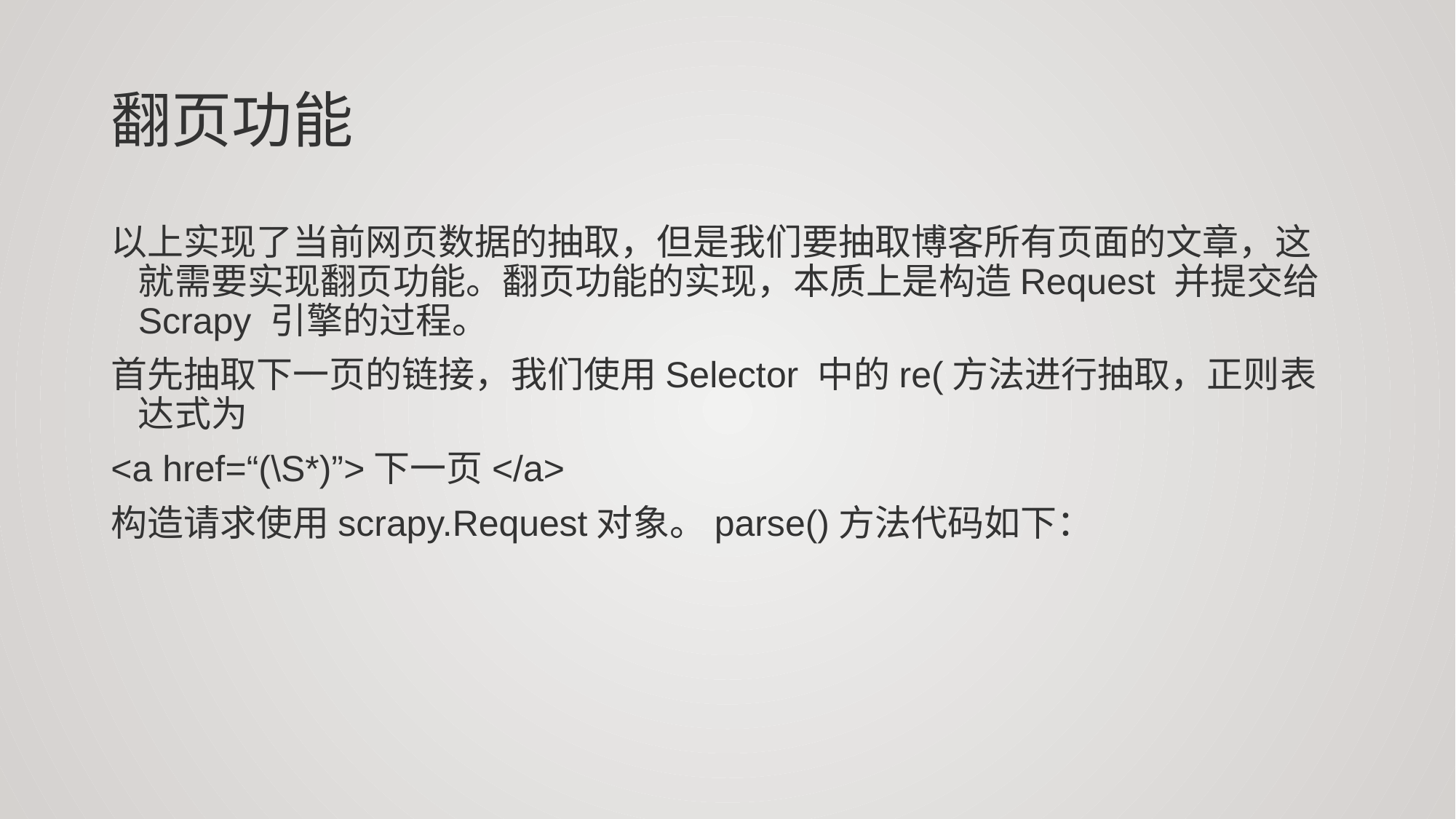

# 翻页功能
以上实现了当前网页数据的抽取，但是我们要抽取博客所有页面的文章，这就需要实现翻页功能。翻页功能的实现，本质上是构造Request 并提交给Scrapy 引擎的过程。
首先抽取下一页的链接，我们使用Selector 中的re(方法进行抽取，正则表达式为
<a href=“(\S*)”>下一页</a>
构造请求使用scrapy.Request对象。parse()方法代码如下：